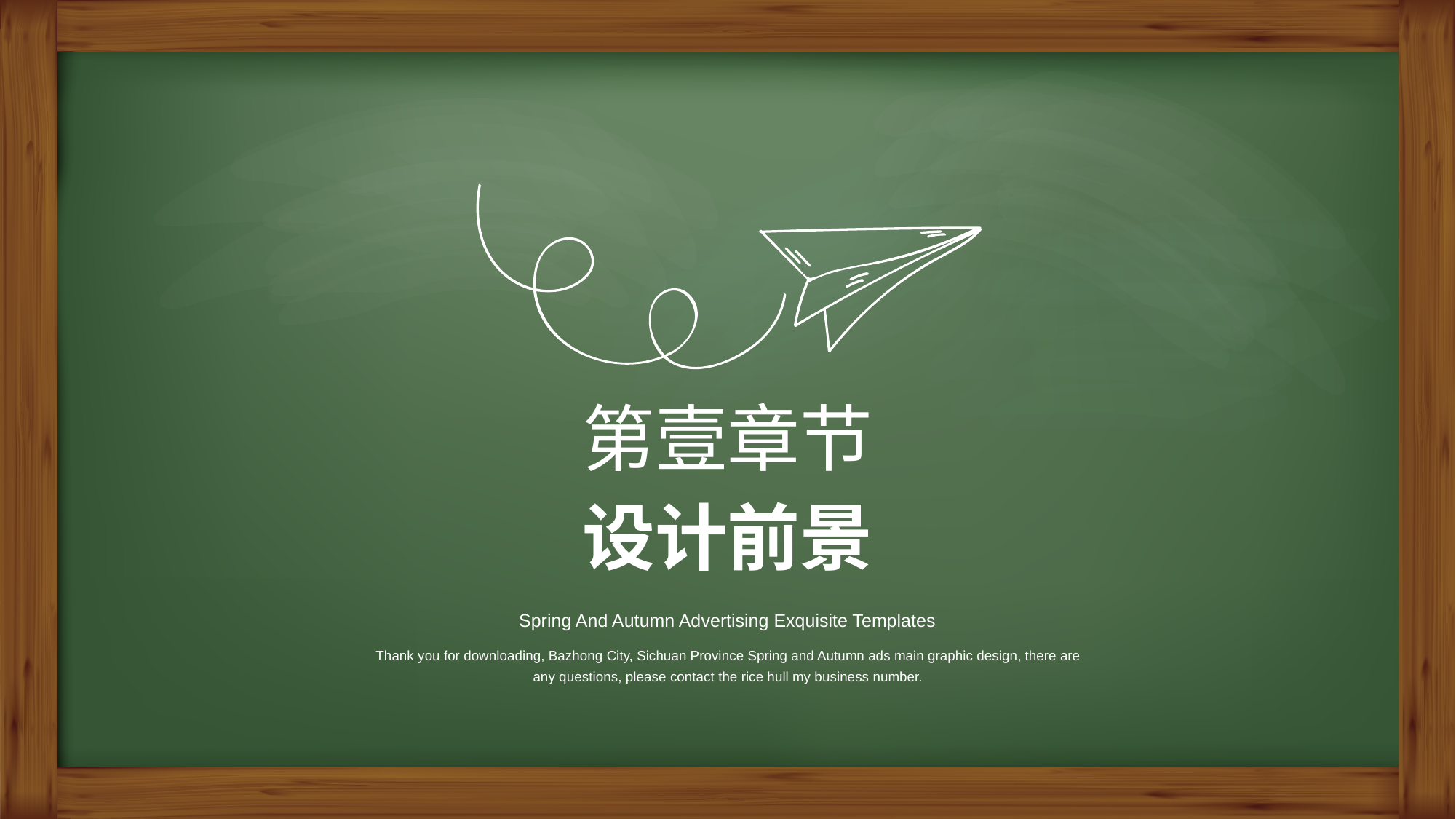

第壹章节
设计前景
Spring And Autumn Advertising Exquisite Templates
Thank you for downloading, Bazhong City, Sichuan Province Spring and Autumn ads main graphic design, there are any questions, please contact the rice hull my business number.